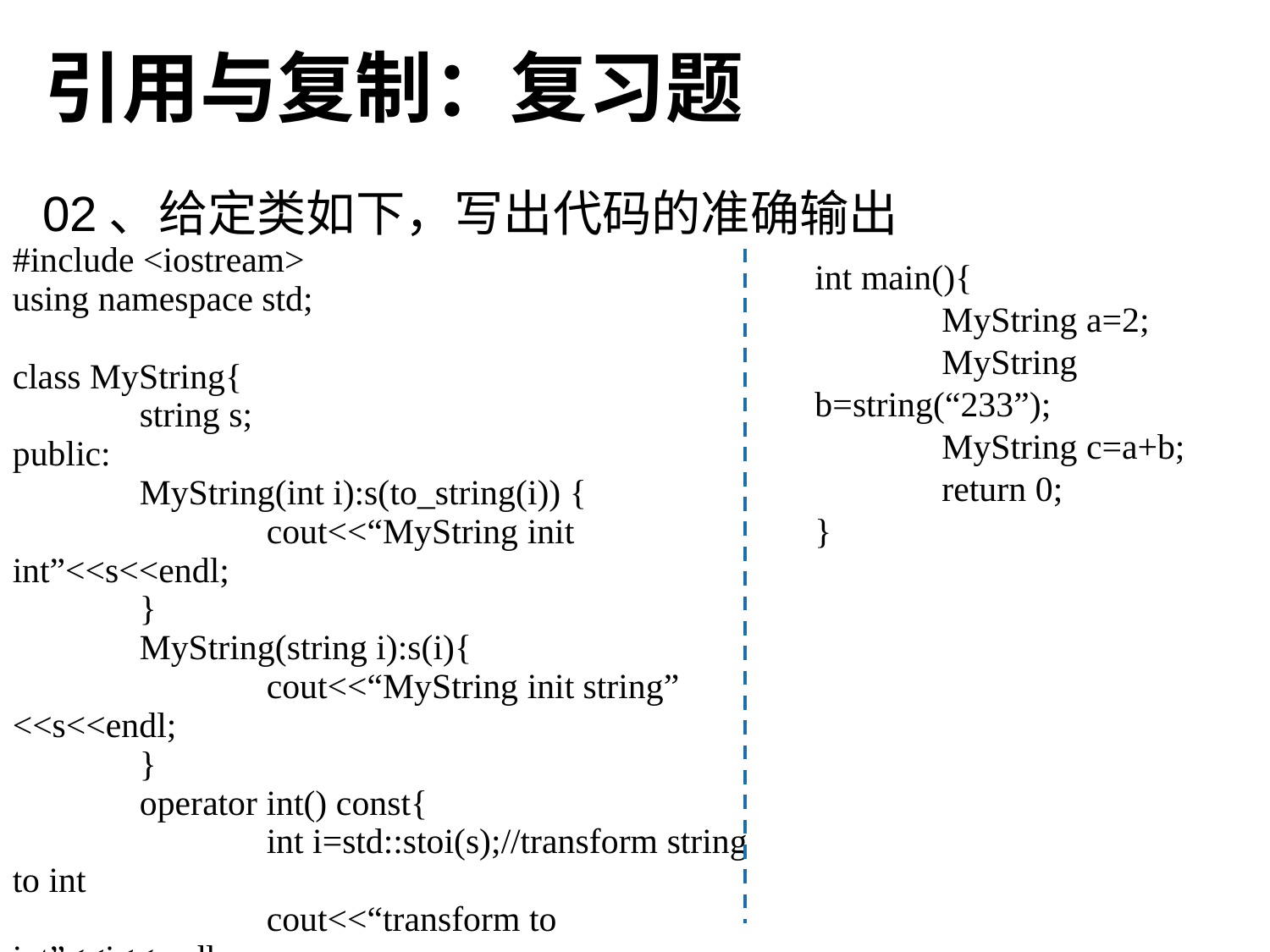

引用与复制：复习题
02、给定类如下，写出代码的准确输出
#include <iostream>
using namespace std;

class MyString{
	string s;
public:
	MyString(int i):s(to_string(i)) {
		cout<<“MyString init int”<<s<<endl;
	}
	MyString(string i):s(i){
		cout<<“MyString init string” <<s<<endl;
	}
	operator int() const{
		int i=std::stoi(s);//transform string to int
		cout<<“transform to int”<<i<<endl;
		return i;
	}
};
int main(){
	MyString a=2;
	MyString b=string(“233”);
	MyString c=a+b;
	return 0;
}